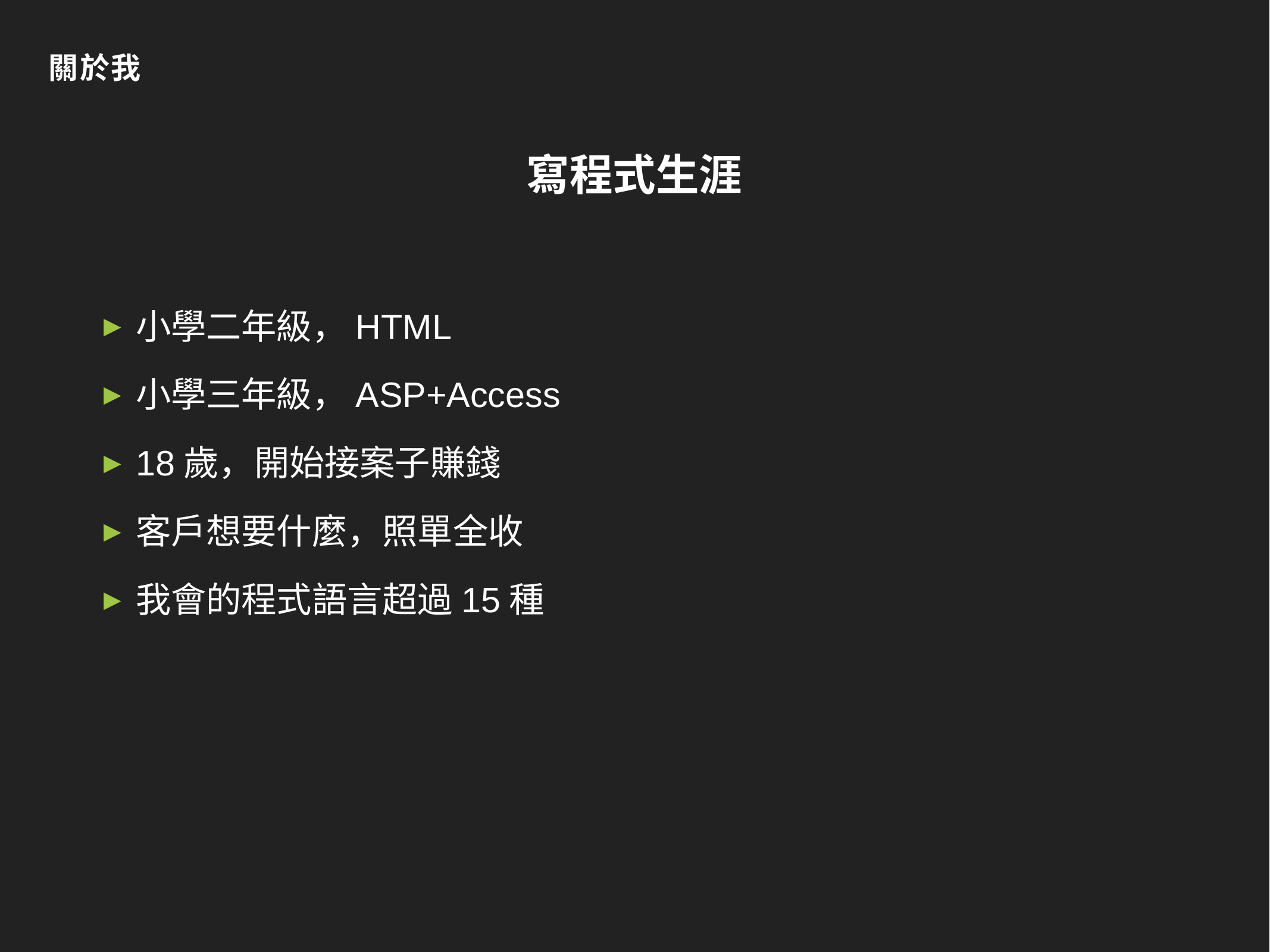

關於我
# 寫程式生涯
小學二年級，HTML
小學三年級，ASP+Access
18歲，開始接案子賺錢
客戶想要什麼，照單全收
我會的程式語言超過15種